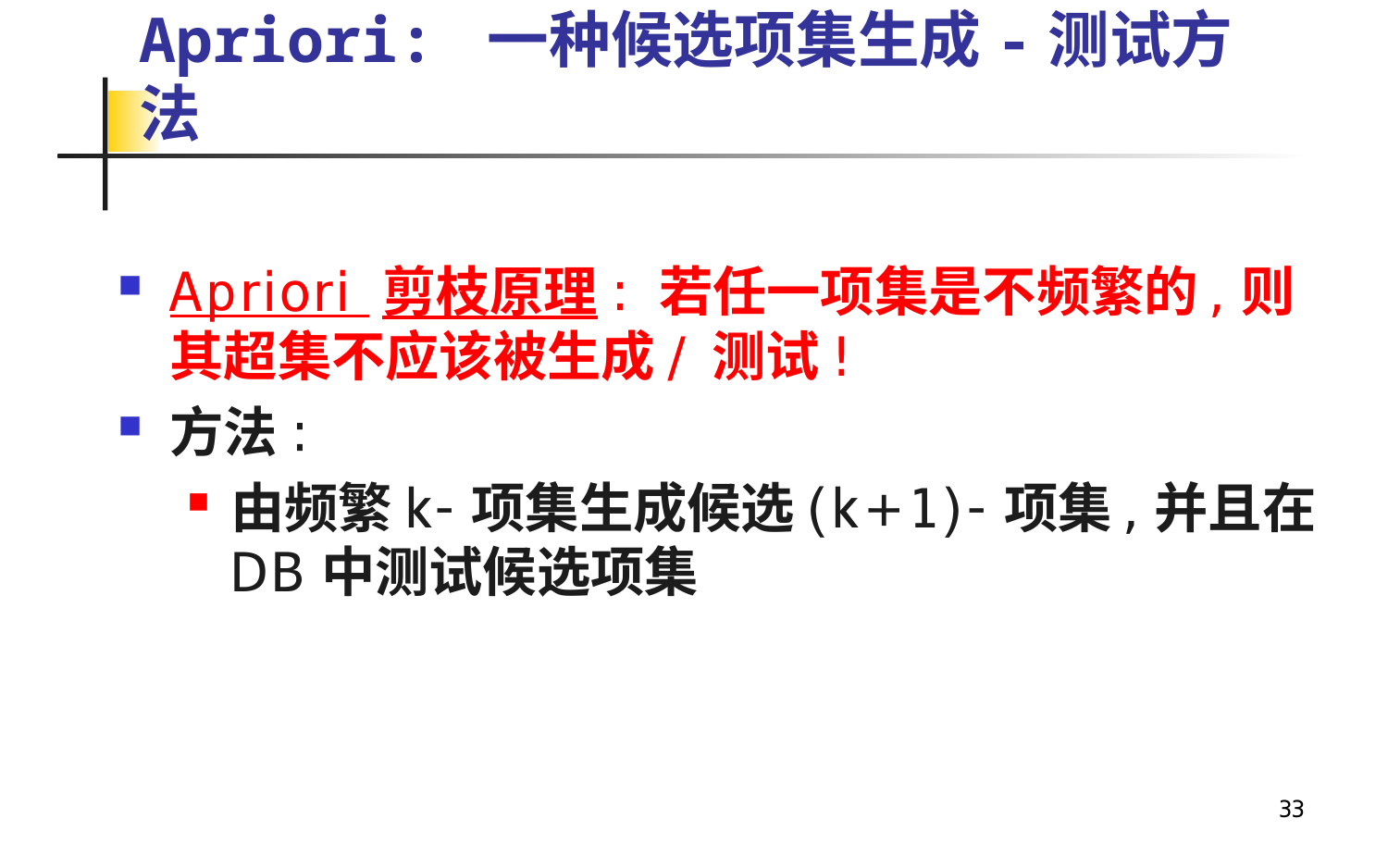

# Apriori: 一种候选项集生成-测试方法
Apriori 剪枝原理: 若任一项集是不频繁的,则其超集不应该被生成/测试!
方法:
由频繁k-项集生成候选(k+1)-项集,并且在DB中测试候选项集

33